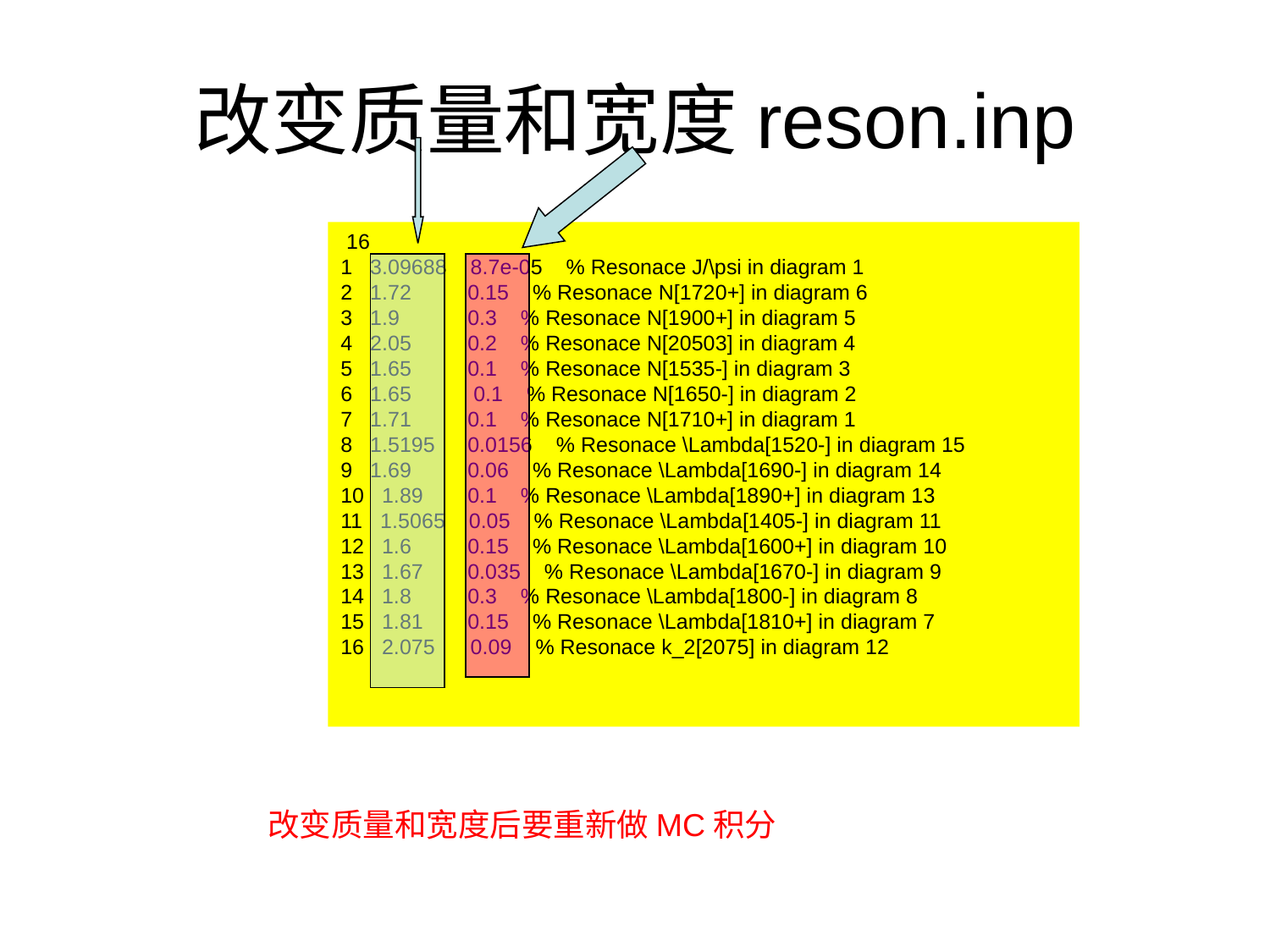

# 改变质量和宽度reson.inp

 16
1   3.09688    8.7e-05    % Resonace J/\psi in diagram 1
2   1.72    	0.15    % Resonace N[1720+] in diagram 6
3   1.9     	0.3    % Resonace N[1900+] in diagram 5
4   2.05   	0.2    % Resonace N[20503] in diagram 4
5   1.65    	0.1    % Resonace N[1535-] in diagram 3
6   1.65   	 0.1    % Resonace N[1650-] in diagram 2
7   1.71    	0.1    % Resonace N[1710+] in diagram 1
8   1.5195  	0.0156    % Resonace \Lambda[1520-] in diagram 15
9   1.69    	0.06    % Resonace \Lambda[1690-] in diagram 14
10   1.89     	0.1    % Resonace \Lambda[1890+] in diagram 13
11   1.5065    0.05    % Resonace \Lambda[1405-] in diagram 11
12   1.6     	0.15    % Resonace \Lambda[1600+] in diagram 10
13   1.67      	0.035    % Resonace \Lambda[1670-] in diagram 9
14   1.8      	0.3    % Resonace \Lambda[1800-] in diagram 8
15   1.81      	0.15    % Resonace \Lambda[1810+] in diagram 7
16   2.075      0.09    % Resonace k_2[2075] in diagram 12

改变质量和宽度后要重新做MC积分